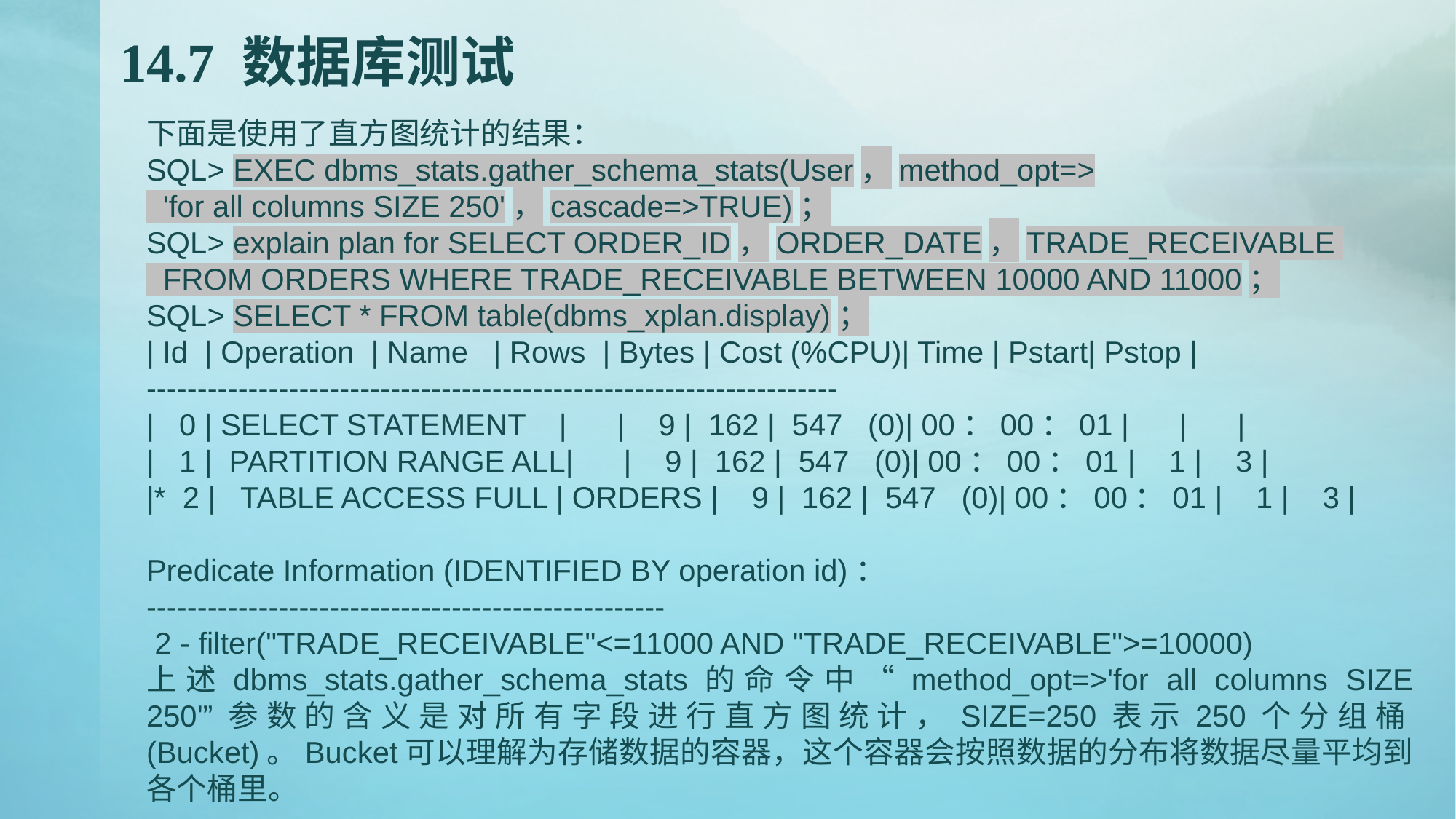

# 14.7 数据库测试
下面是使用了直方图统计的结果：
SQL> EXEC dbms_stats.gather_schema_stats(User，method_opt=>
  'for all columns SIZE 250'，cascade=>TRUE)；
SQL> explain plan for SELECT ORDER_ID，ORDER_DATE，TRADE_RECEIVABLE
  FROM ORDERS WHERE TRADE_RECEIVABLE BETWEEN 10000 AND 11000；
SQL> SELECT * FROM table(dbms_xplan.display)；
| Id  | Operation  | Name   | Rows  | Bytes | Cost (%CPU)| Time | Pstart| Pstop |
--------------------------------------------------------------------
|   0 | SELECT STATEMENT    |      |    9 |  162 |  547   (0)| 00：00：01 |      |      |
|   1 |  PARTITION RANGE ALL|      |    9 |  162 |  547   (0)| 00：00：01 |    1 |    3 |
|*  2 |   TABLE ACCESS FULL | ORDERS |    9 |  162 |  547   (0)| 00：00：01 |    1 |    3 |

Predicate Information (IDENTIFIED BY operation id)：
---------------------------------------------------
 2 - filter("TRADE_RECEIVABLE"<=11000 AND "TRADE_RECEIVABLE">=10000)
上述dbms_stats.gather_schema_stats的命令中“method_opt=>'for all columns SIZE 250'”参数的含义是对所有字段进行直方图统计，SIZE=250表示250个分组桶(Bucket)。Bucket可以理解为存储数据的容器，这个容器会按照数据的分布将数据尽量平均到各个桶里。